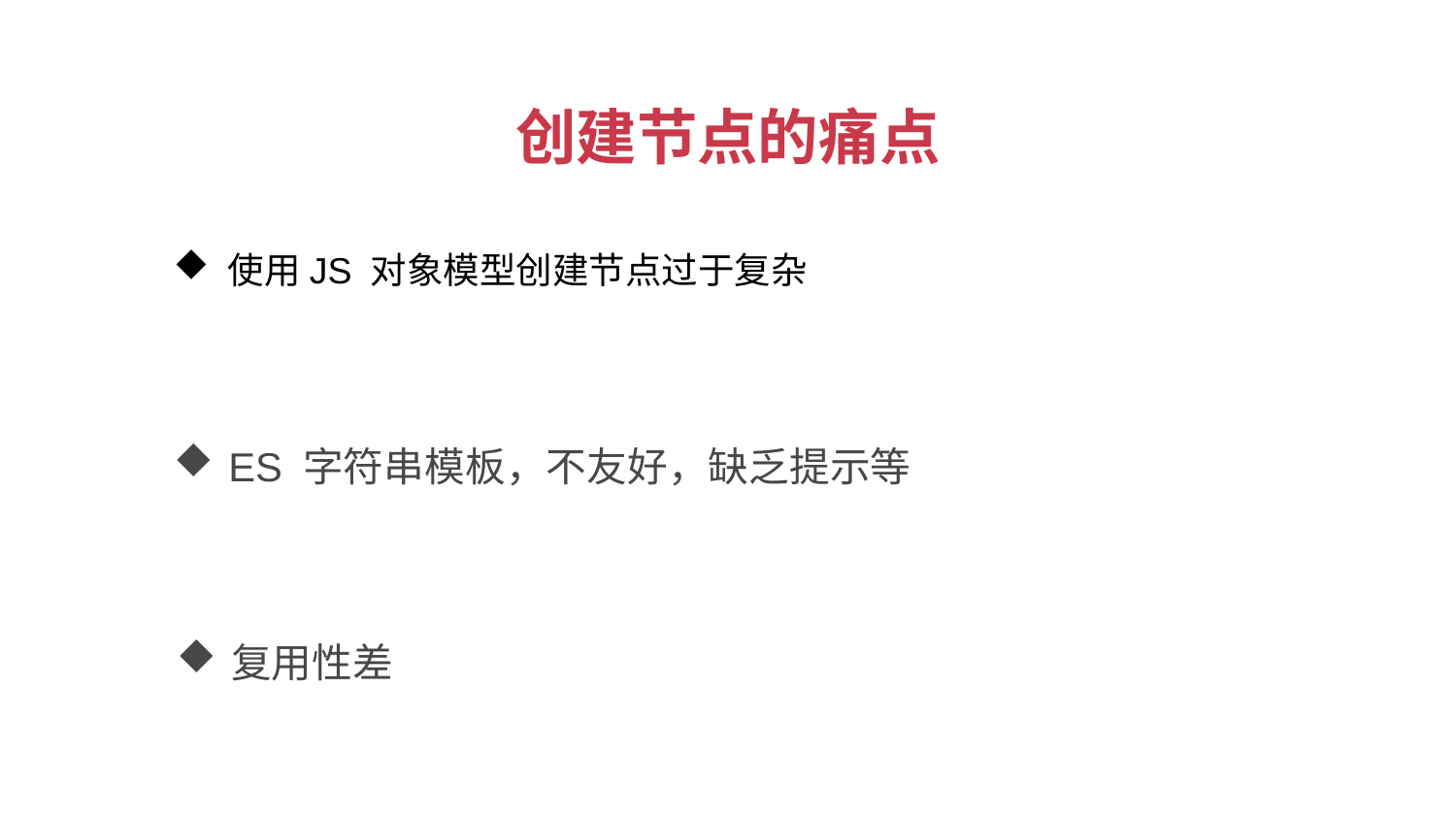

创建节点的痛点
使用JS 对象模型创建节点过于复杂
ES 字符串模板，不友好，缺乏提示等
复用性差